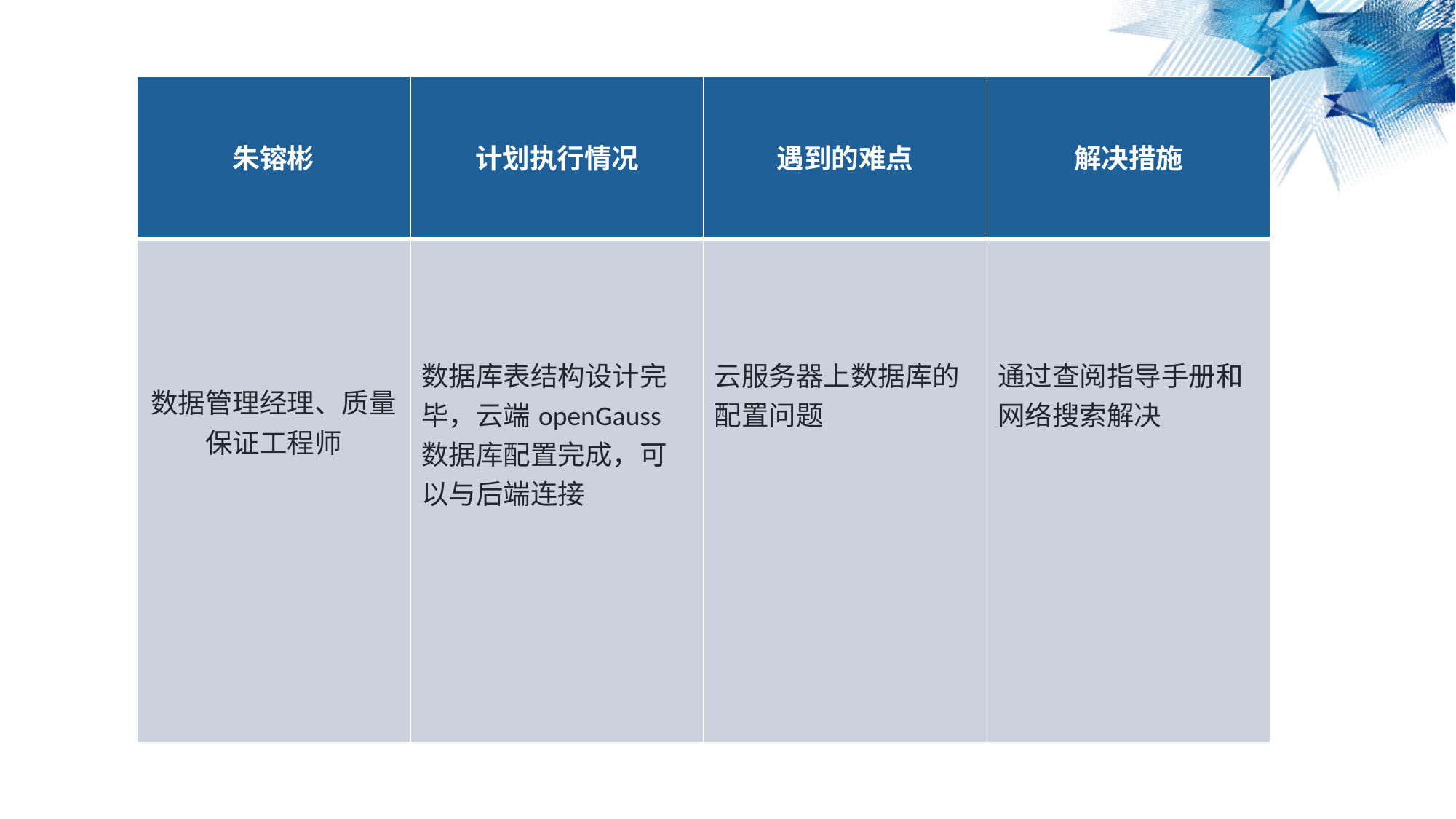

| 朱镕彬 | 计划执行情况 | 遇到的难点 | 解决措施 |
| --- | --- | --- | --- |
| 数据管理经理、质量保证工程师 | 数据库表结构设计完毕，云端openGauss数据库配置完成，可以与后端连接 | 云服务器上数据库的配置问题 | 通过查阅指导手册和网络搜索解决 |